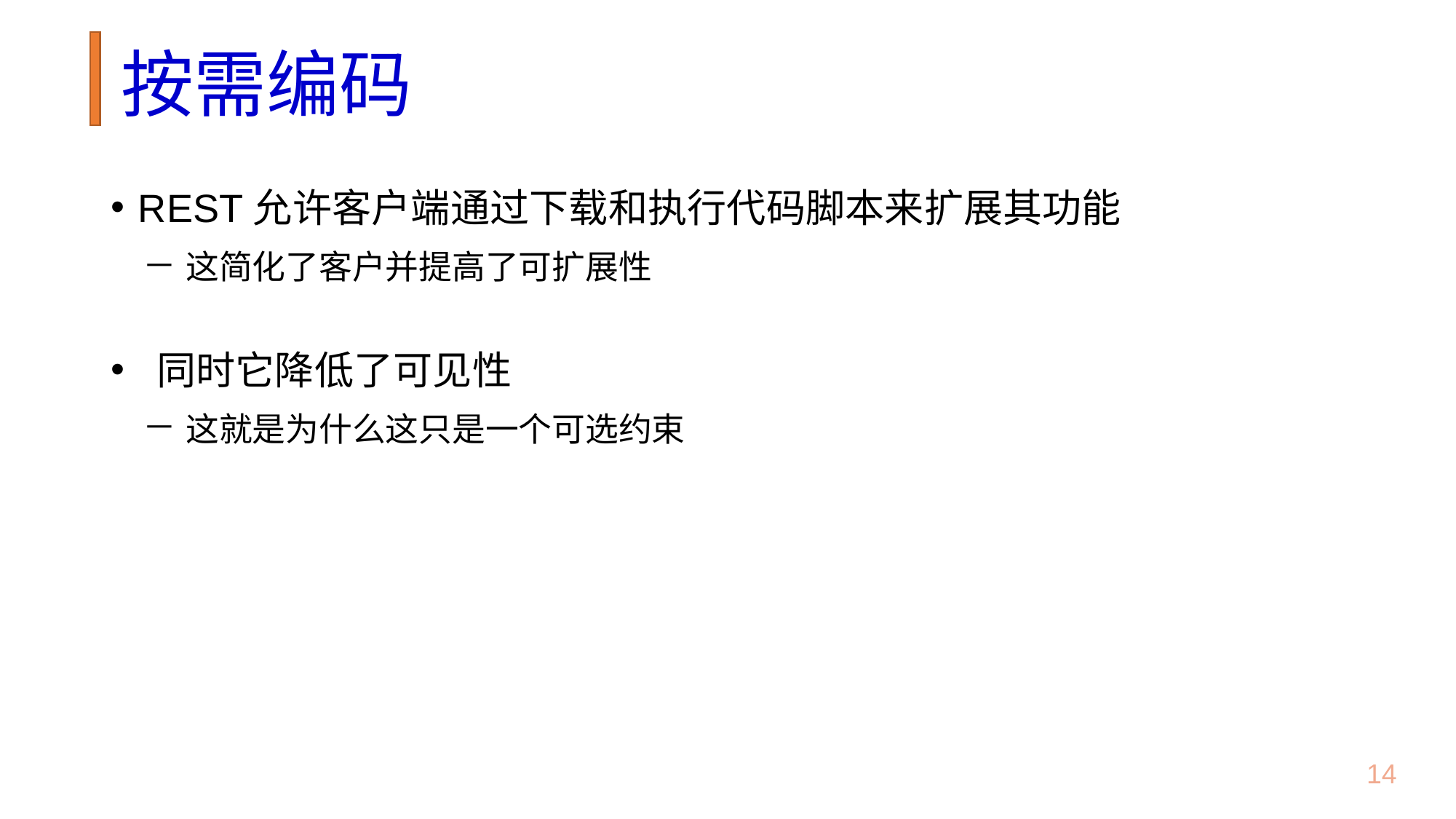

# 按需编码
REST允许客户端通过下载和执行代码脚本来扩展其功能
这简化了客户并提高了可扩展性

 同时它降低了可见性
这就是为什么这只是一个可选约束

14